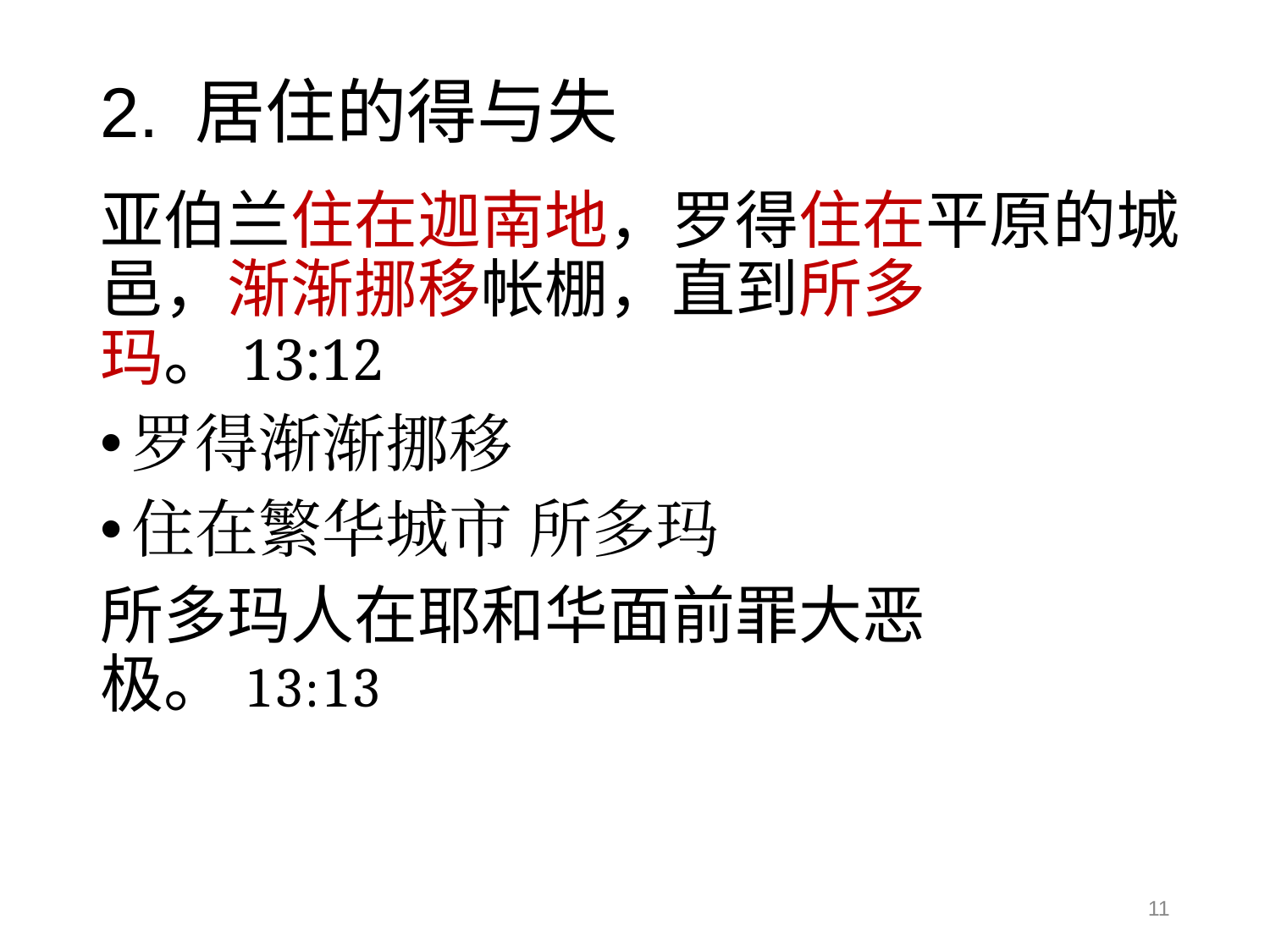

# 2. 居住的得与失
亚伯兰住在迦南地，罗得住在平原的城邑，渐渐挪移帐棚，直到所多玛。13:12
罗得渐渐挪移
住在繁华城市 所多玛
所多玛人在耶和华面前罪大恶极。13:13
11